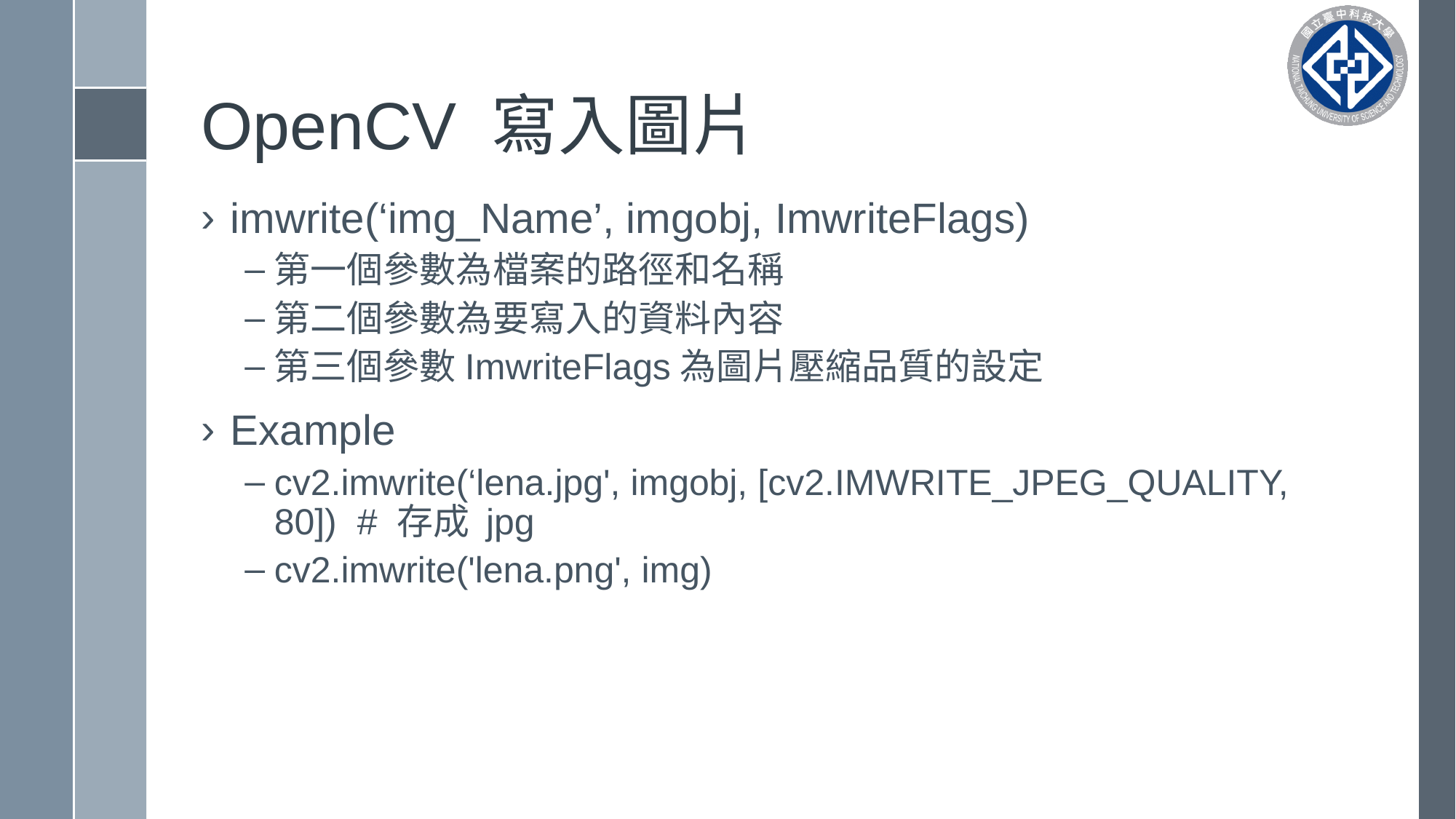

# OpenCV 寫入圖片
imwrite(‘img_Name’, imgobj, ImwriteFlags)
第一個參數為檔案的路徑和名稱
第二個參數為要寫入的資料內容
第三個參數ImwriteFlags為圖片壓縮品質的設定
Example
cv2.imwrite(‘lena.jpg', imgobj, [cv2.IMWRITE_JPEG_QUALITY, 80])  # 存成 jpg
cv2.imwrite('lena.png', img)